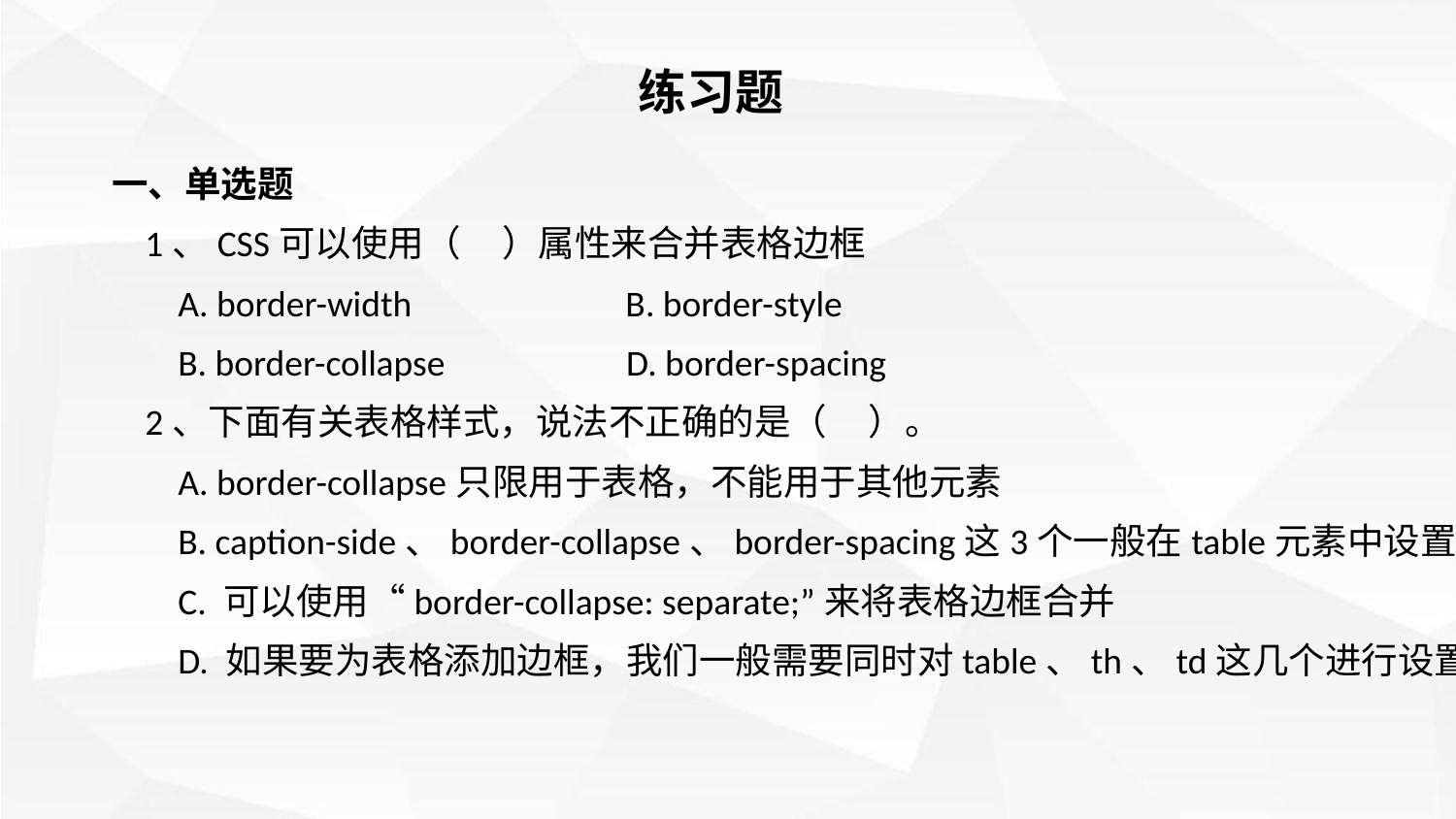

练习题
一、单选题
    1、CSS可以使用（     ）属性来合并表格边框
        A. border-width                          B. border-style
        B. border-collapse                      D. border-spacing
    2、下面有关表格样式，说法不正确的是（     ）。
        A. border-collapse只限用于表格，不能用于其他元素
        B. caption-side、border-collapse、border-spacing这3个一般在table元素中设置
        C. 可以使用“border-collapse: separate;”来将表格边框合并
        D. 如果要为表格添加边框，我们一般需要同时对table、th、td这几个进行设置